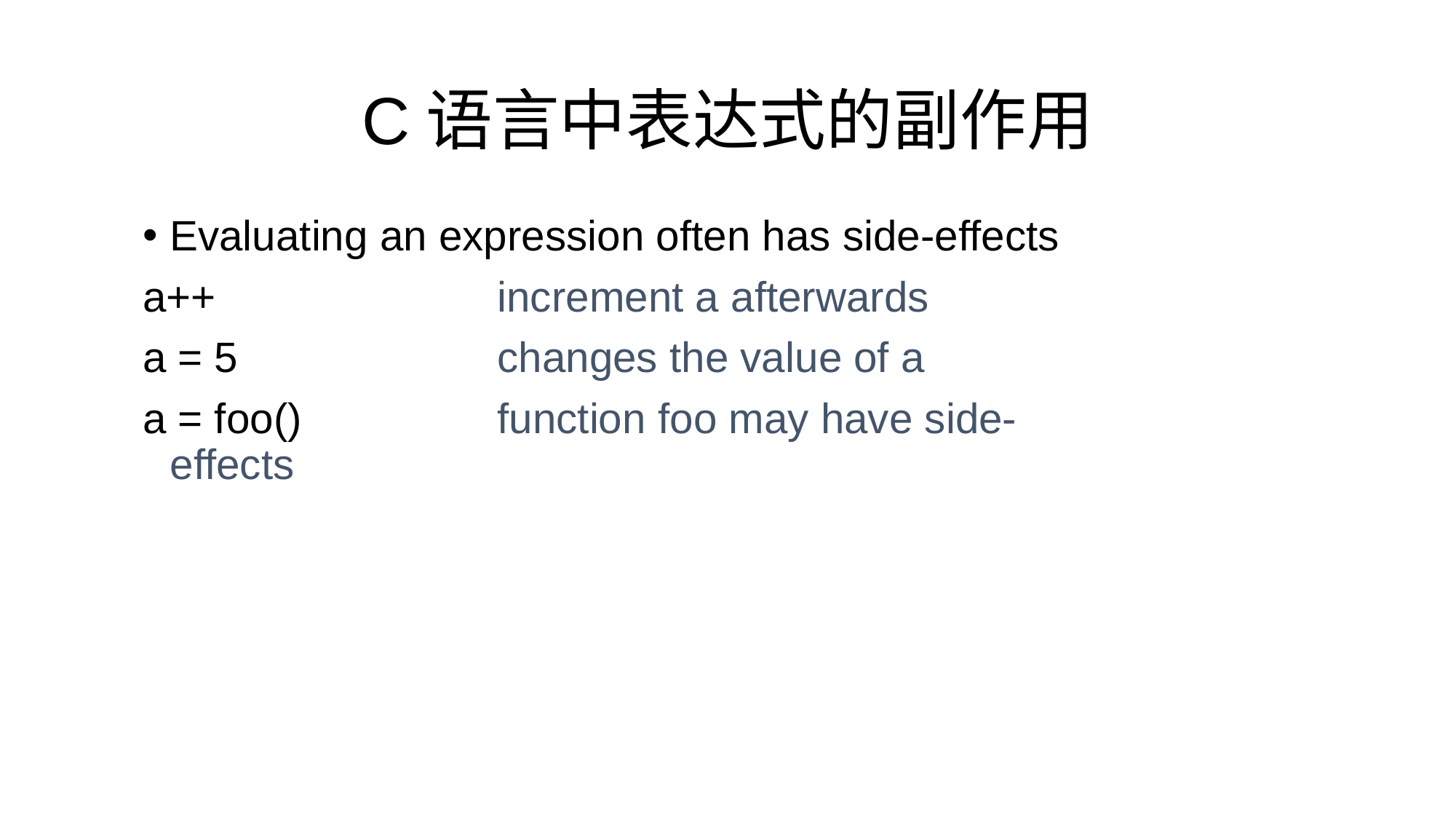

# C语言中表达式的副作用
Evaluating an expression often has side-effects
a++			increment a afterwards
a = 5			changes the value of a
a = foo() 		function foo may have side-effects